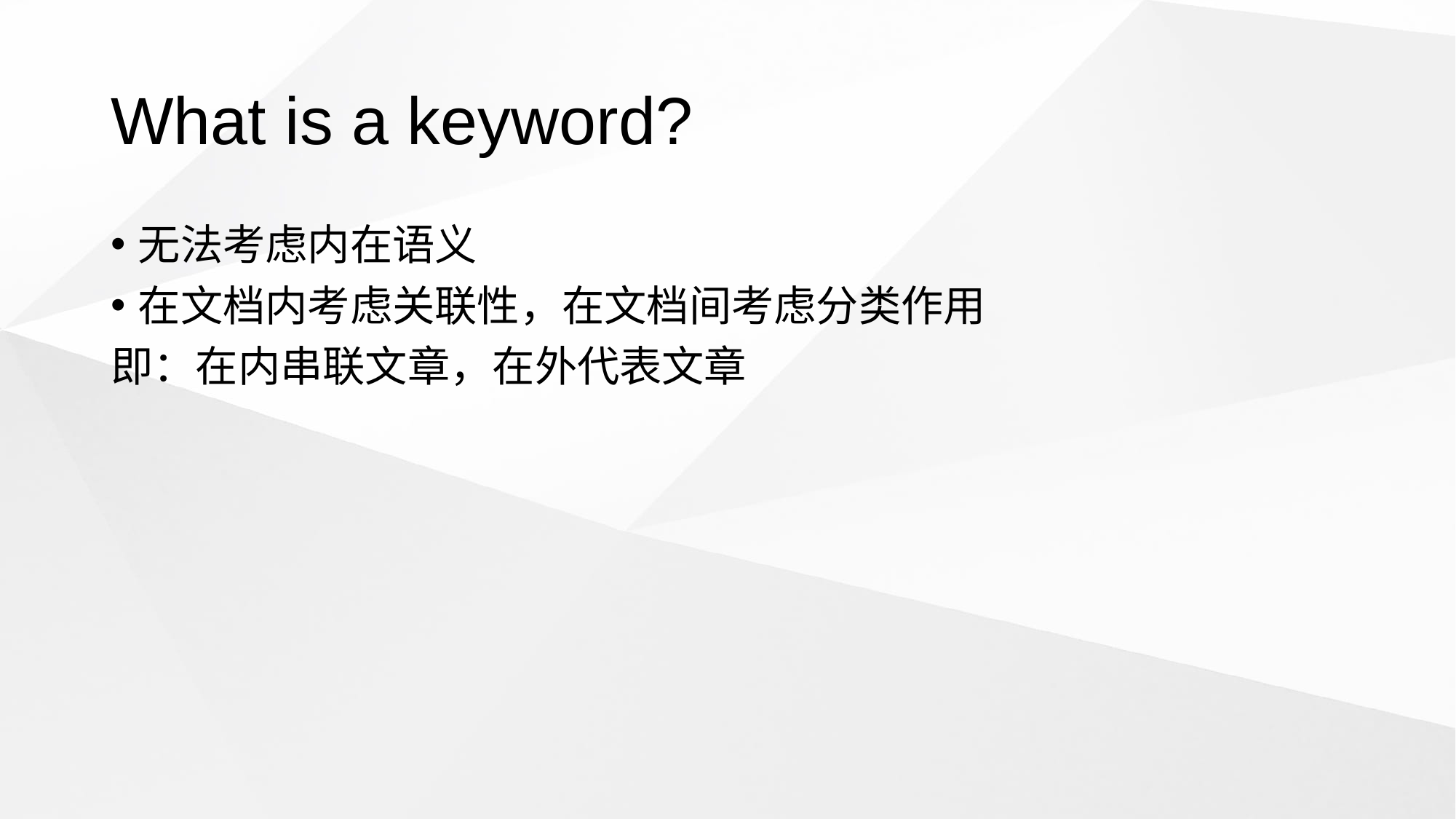

# What is a keyword?
无法考虑内在语义
在文档内考虑关联性，在文档间考虑分类作用
即：在内串联文章，在外代表文章